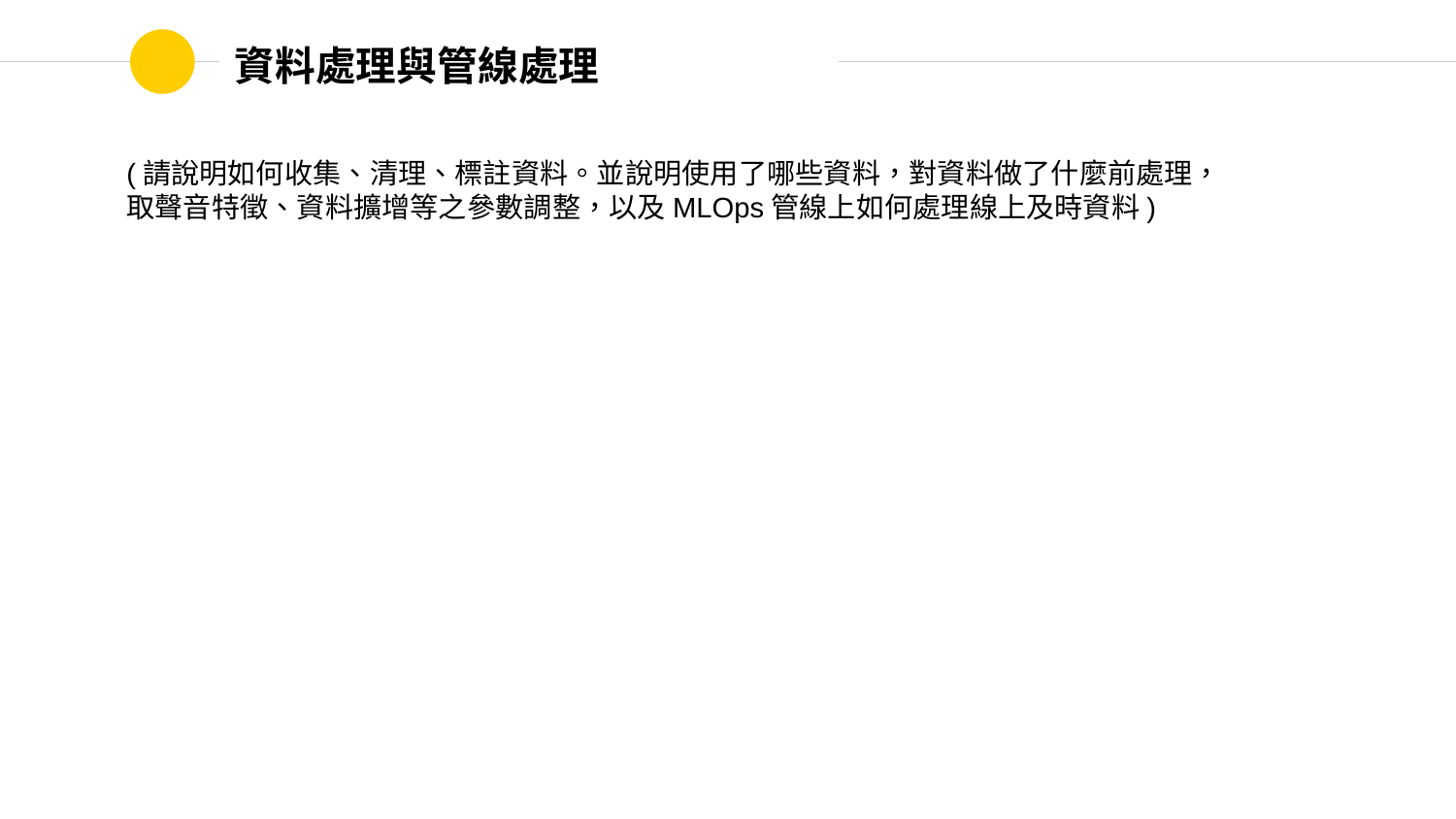

# 資料處理與管線處理
(請說明如何收集、清理、標註資料。並說明使用了哪些資料，對資料做了什麼前處理，取聲音特徵、資料擴增等之參數調整，以及MLOps管線上如何處理線上及時資料)